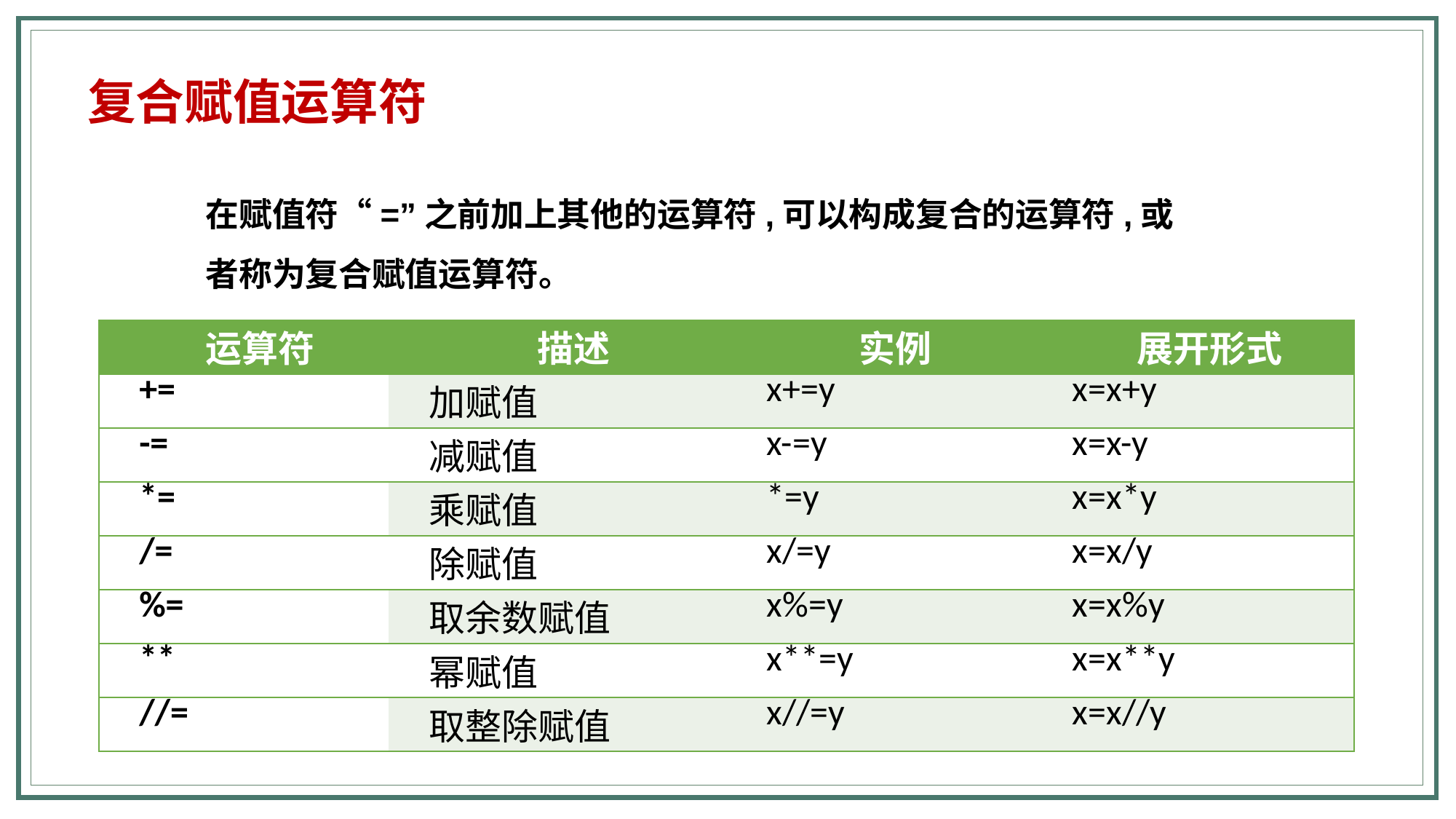

复合赋值运算符
在赋值符“=”之前加上其他的运算符,可以构成复合的运算符,或者称为复合赋值运算符。
| 运算符 | 描述 | 实例 | 展开形式 |
| --- | --- | --- | --- |
| += | 加赋值 | x+=y | x=x+y |
| -= | 减赋值 | x-=y | x=x-y |
| \*= | 乘赋值 | \*=y | x=x\*y |
| /= | 除赋值 | x/=y | x=x/y |
| %= | 取余数赋值 | x%=y | x=x%y |
| \*\* | 幂赋值 | x\*\*=y | x=x\*\*y |
| //= | 取整除赋值 | x//=y | x=x//y |